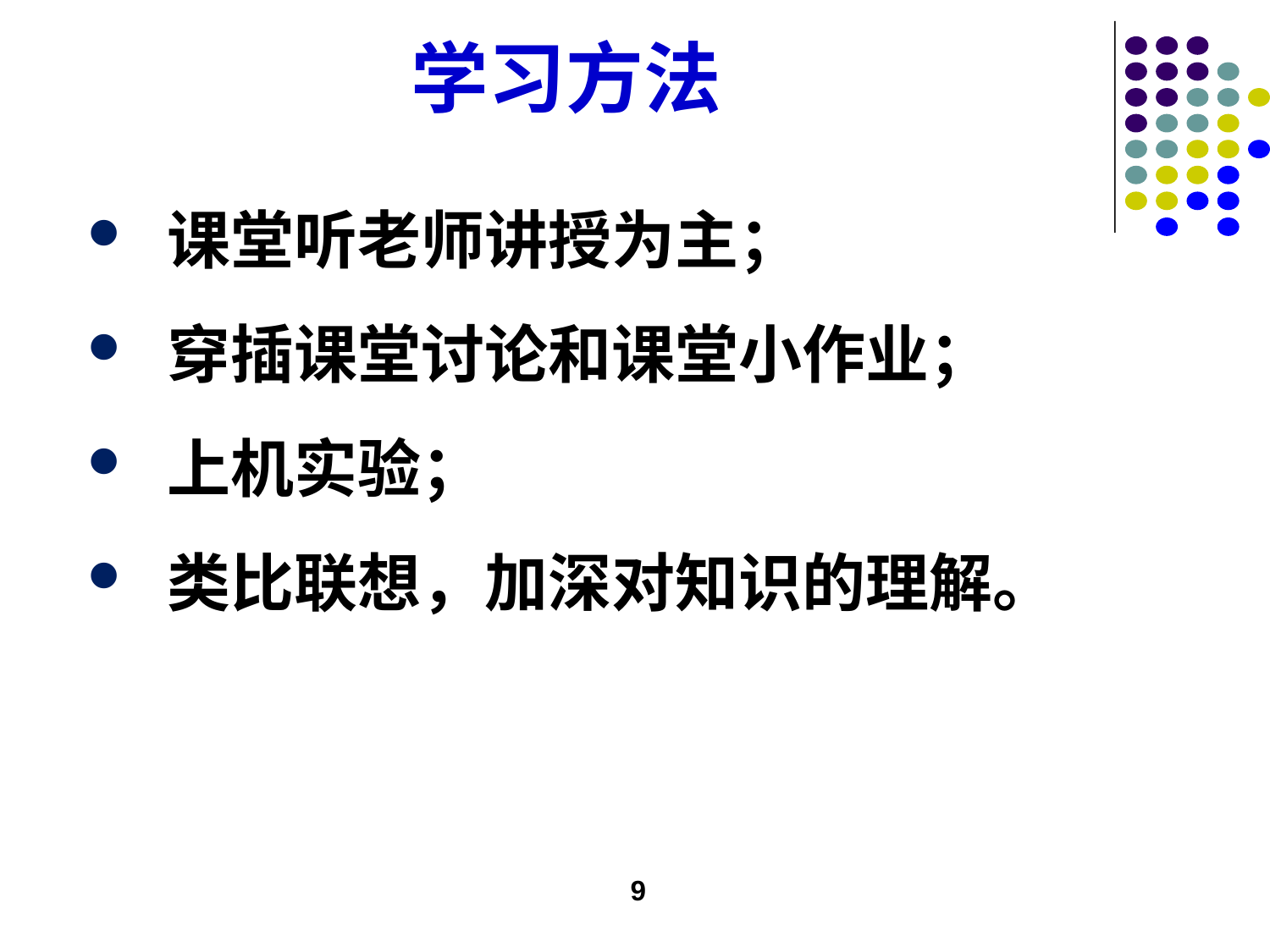

学习方法
课堂听老师讲授为主；
穿插课堂讨论和课堂小作业；
上机实验；
类比联想，加深对知识的理解。

9